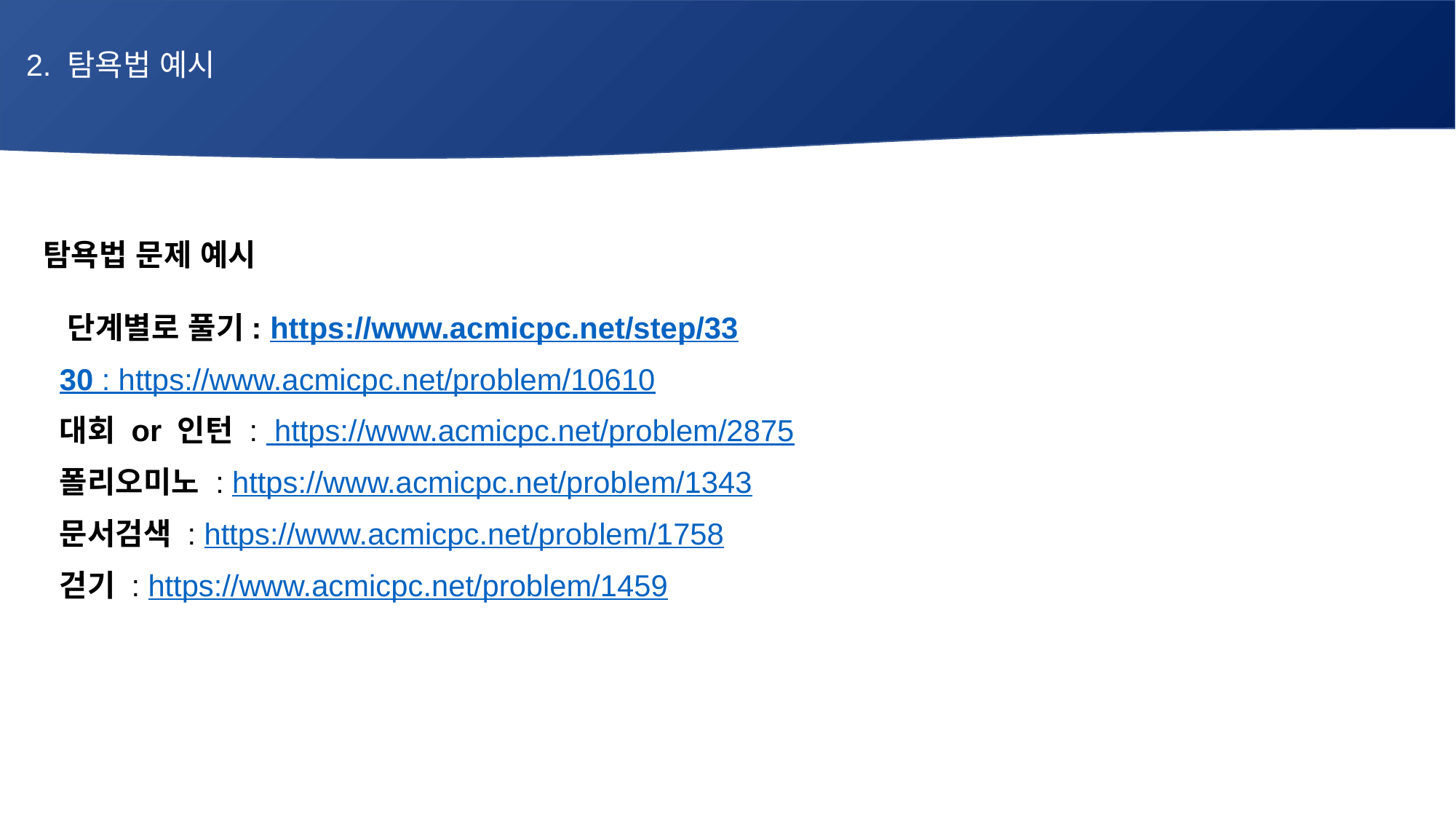

2. 탐욕법 예시
# 매주 1 과제 LV2
탐욕법 문제 예시

  단계별로 풀기: https://www.acmicpc.net/step/33
30 : https://www.acmicpc.net/problem/10610
대회 or 인턴 :  https://www.acmicpc.net/problem/2875
폴리오미노 : https://www.acmicpc.net/problem/1343
문서검색 : https://www.acmicpc.net/problem/1758
걷기 : https://www.acmicpc.net/problem/1459